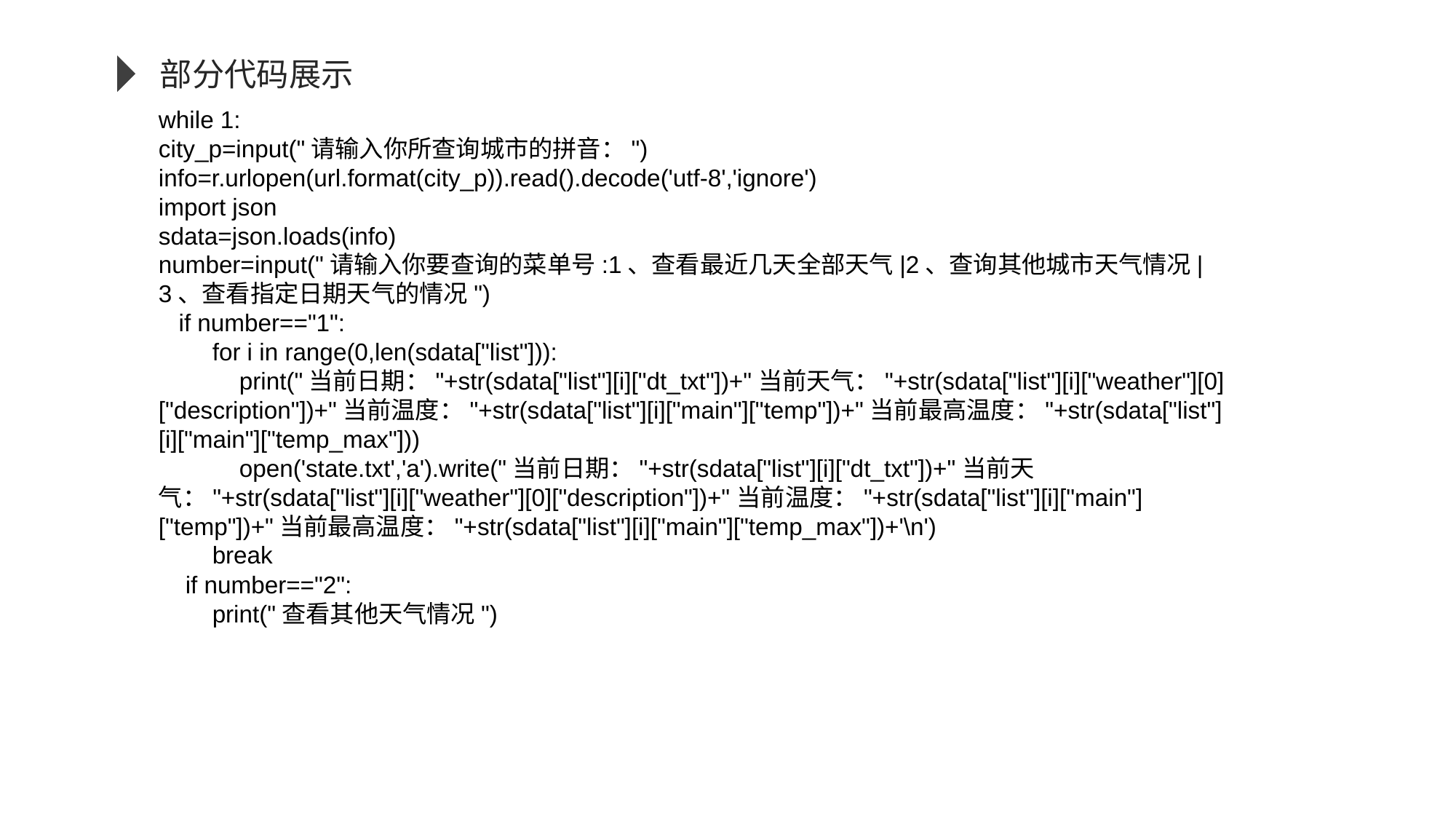

部分代码展示

while 1:
city_p=input("请输入你所查询城市的拼音：")
info=r.urlopen(url.format(city_p)).read().decode('utf-8','ignore')
import json
sdata=json.loads(info)
number=input("请输入你要查询的菜单号:1、查看最近几天全部天气|2、查询其他城市天气情况|3、查看指定日期天气的情况")
   if number=="1":
        for i in range(0,len(sdata["list"])):
            print("当前日期："+str(sdata["list"][i]["dt_txt"])+"当前天气："+str(sdata["list"][i]["weather"][0]["description"])+"当前温度："+str(sdata["list"][i]["main"]["temp"])+"当前最高温度："+str(sdata["list"][i]["main"]["temp_max"]))
            open('state.txt','a').write("当前日期："+str(sdata["list"][i]["dt_txt"])+"当前天气："+str(sdata["list"][i]["weather"][0]["description"])+"当前温度："+str(sdata["list"][i]["main"]["temp"])+"当前最高温度："+str(sdata["list"][i]["main"]["temp_max"])+'\n')
        break
    if number=="2":
        print("查看其他天气情况")